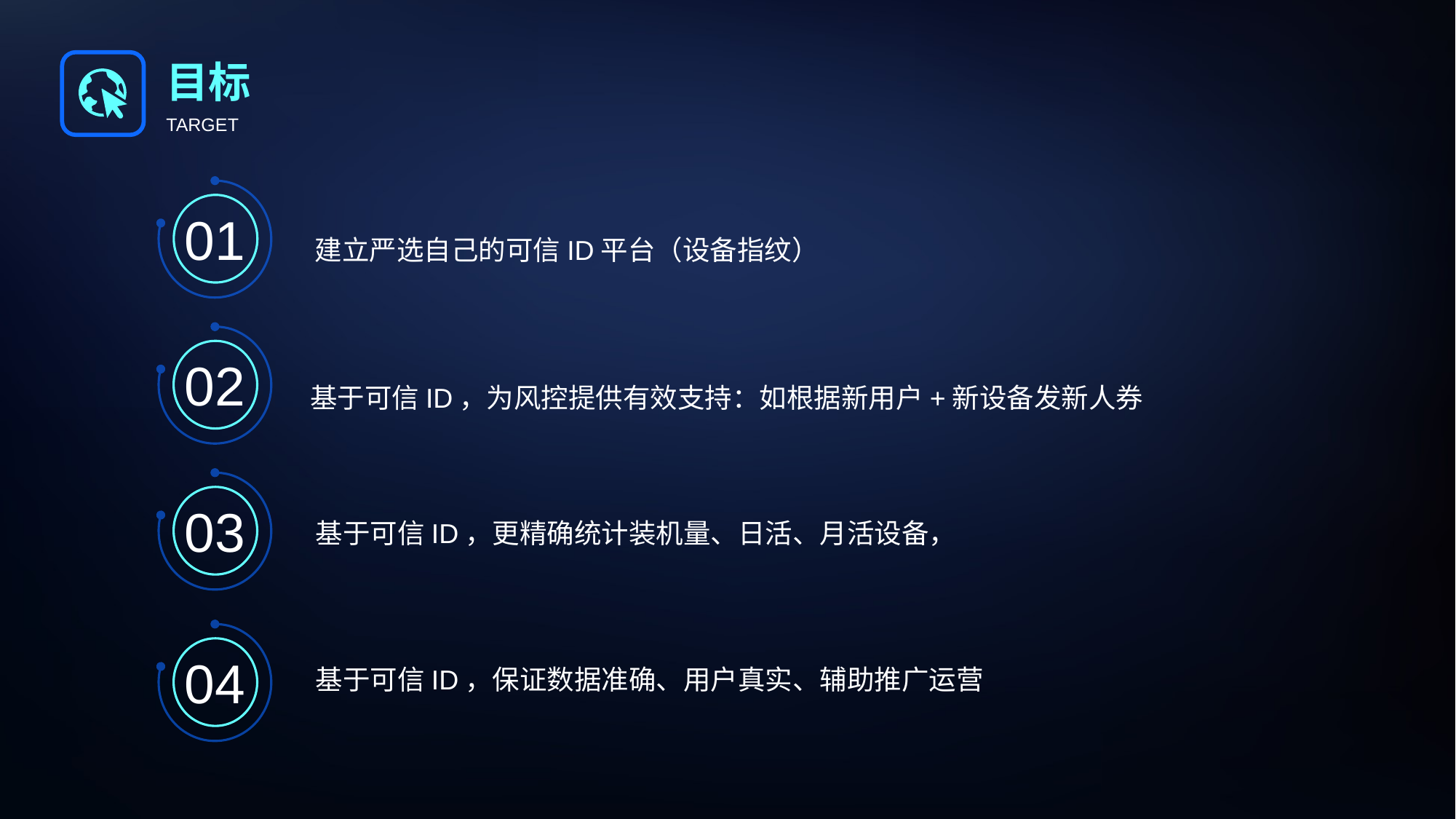

目标
TARGET

建立严选自己的可信ID平台（设备指纹）

01

基于可信ID，为风控提供有效支持：如根据新用户+新设备发新人券
02

基于可信ID，更精确统计装机量、日活、月活设备，

03

基于可信ID，保证数据准确、用户真实、辅助推广运营

04